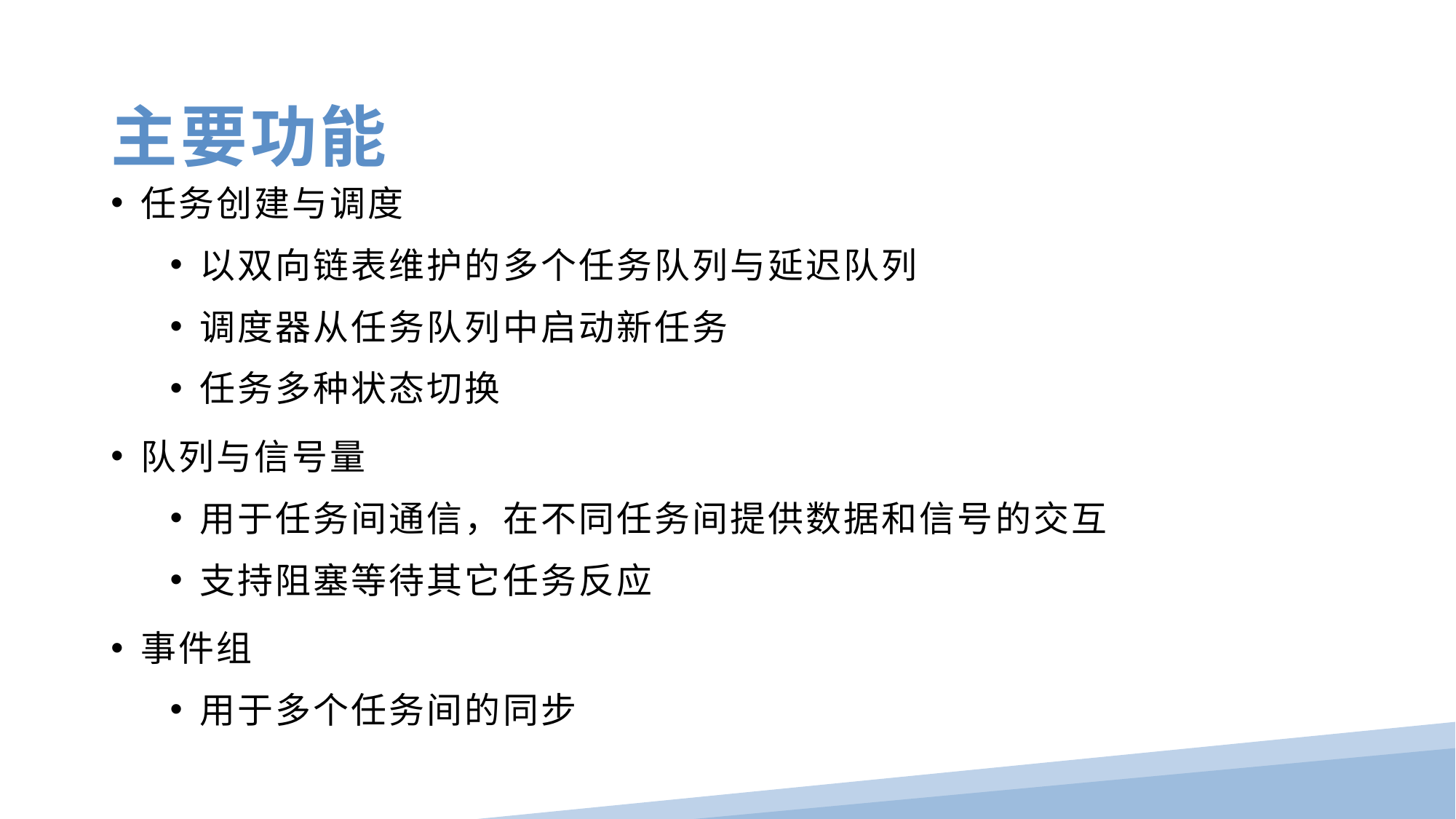

主要功能
任务创建与调度
以双向链表维护的多个任务队列与延迟队列
调度器从任务队列中启动新任务
任务多种状态切换
队列与信号量
用于任务间通信，在不同任务间提供数据和信号的交互
支持阻塞等待其它任务反应
事件组
用于多个任务间的同步